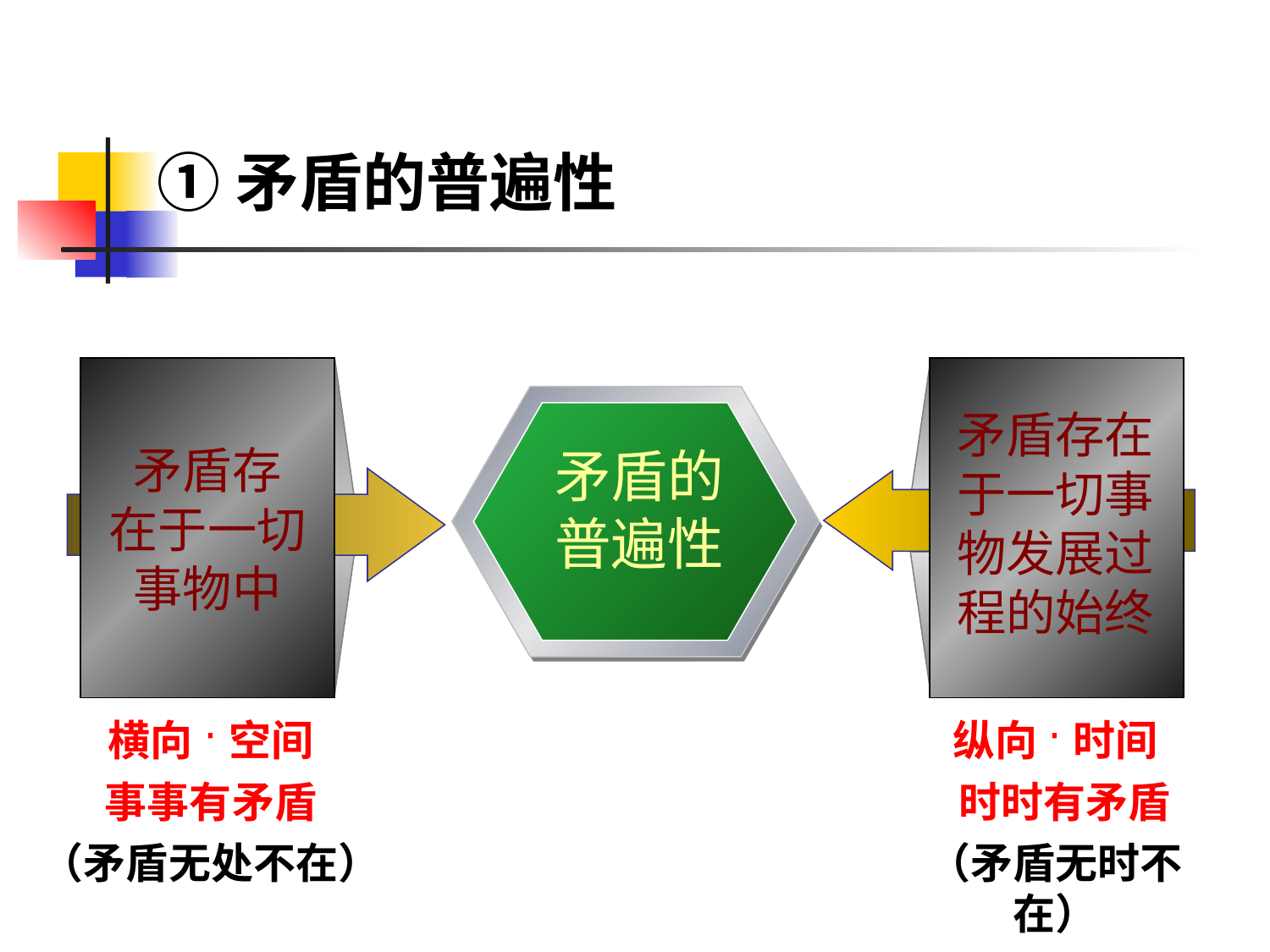

①矛盾的普遍性
矛盾存
在于一切
事物中

矛盾存在于一切事物发展过程的始终

矛盾的
普遍性
横向·空间
事事有矛盾
（矛盾无处不在）
纵向·时间
 时时有矛盾
（矛盾无时不在）